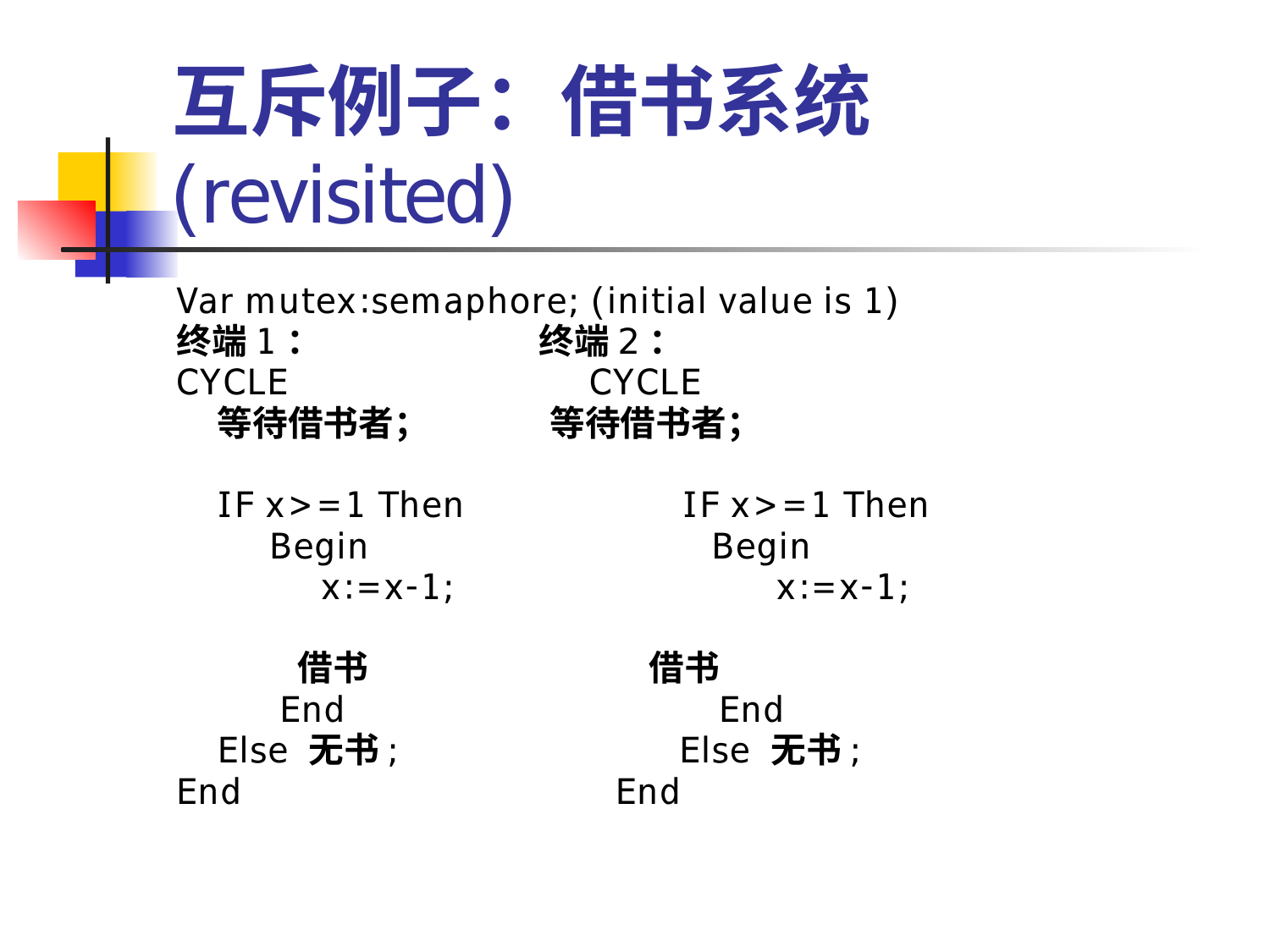

# 互斥例子：借书系统(revisited)
Var mutex:semaphore; (initial value is 1)
终端1：                           终端2：
CYCLE                             CYCLE
    等待借书者；               等待借书者；

    IF x>=1 Then                     IF x>=1 Then
         Begin                                 Begin
              x:=x-1;                               x:=x-1;

              借书                                   借书
          End                                    End
    Else 无书;                           Else 无书;
End                                    End